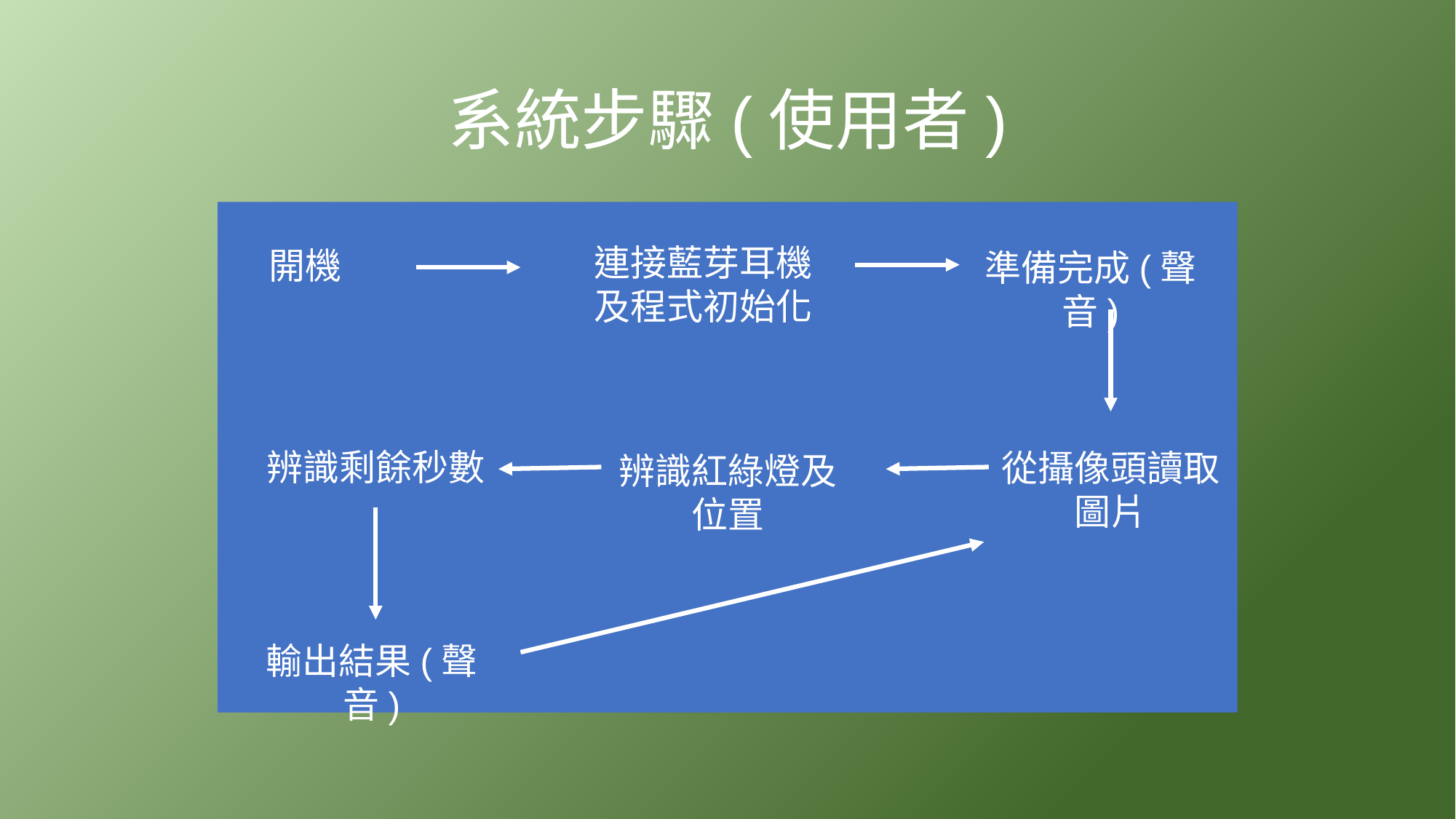

# 系統步驟(使用者)

連接藍芽耳機及程式初始化
開機
準備完成(聲音)
辨識剩餘秒數
從攝像頭讀取圖片
辨識紅綠燈及位置
輸出結果(聲音)